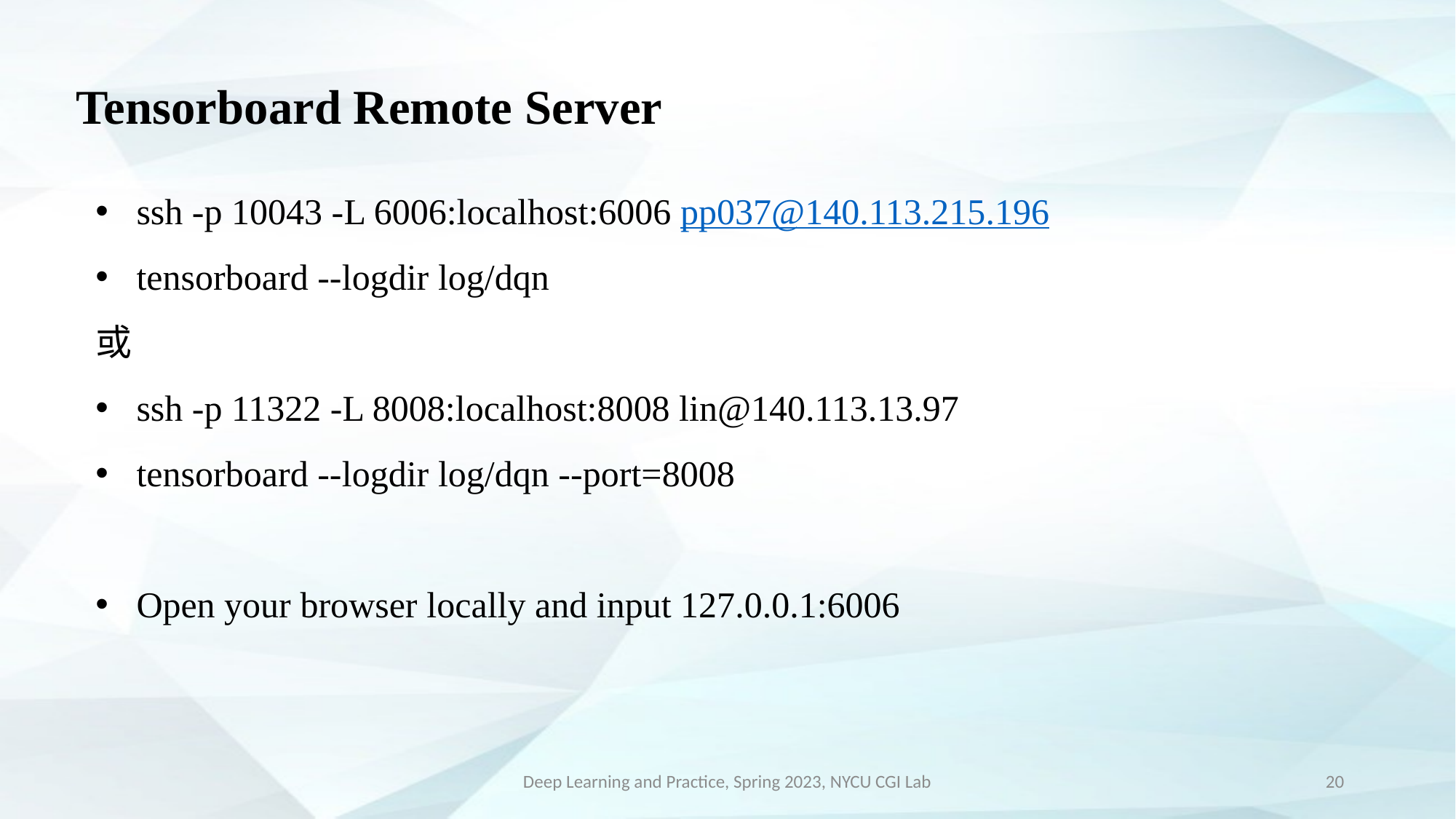

# Tensorboard Remote Server
ssh -p 10043 -L 6006:localhost:6006 pp037@140.113.215.196
tensorboard --logdir log/dqn
或
ssh -p 11322 -L 8008:localhost:8008 lin@140.113.13.97
tensorboard --logdir log/dqn --port=8008

Open your browser locally and input 127.0.0.1:6006
Deep Learning and Practice, Spring 2023, NYCU CGI Lab
20